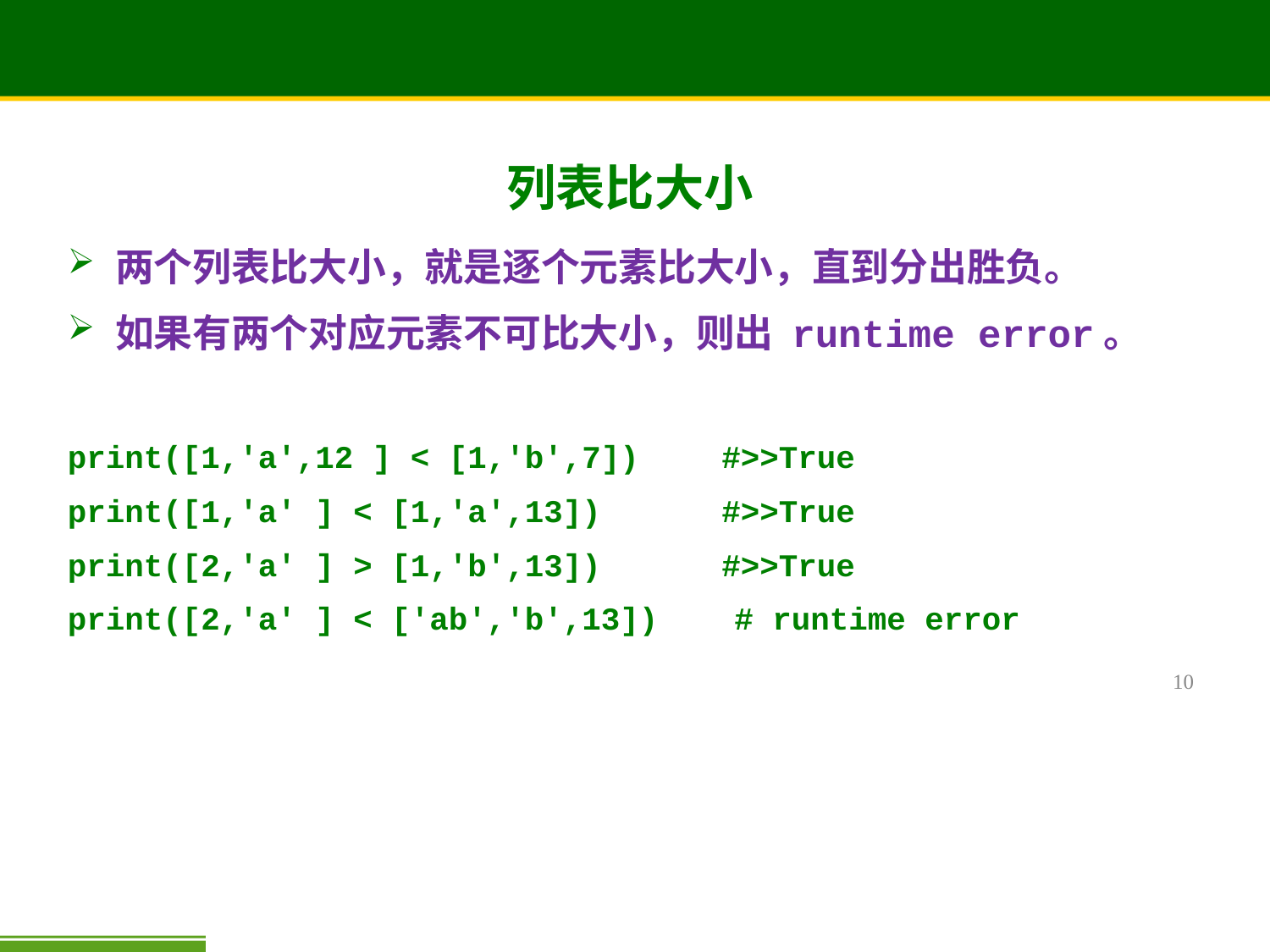

# 列表比大小
两个列表比大小，就是逐个元素比大小，直到分出胜负。
如果有两个对应元素不可比大小，则出 runtime error。

print([1,'a',12 ] < [1,'b',7])	 #>>True
print([1,'a' ] < [1,'a',13])	 #>>True
print([2,'a' ] > [1,'b',13])	 #>>True
print([2,'a' ] < ['ab','b',13])    # runtime error

10